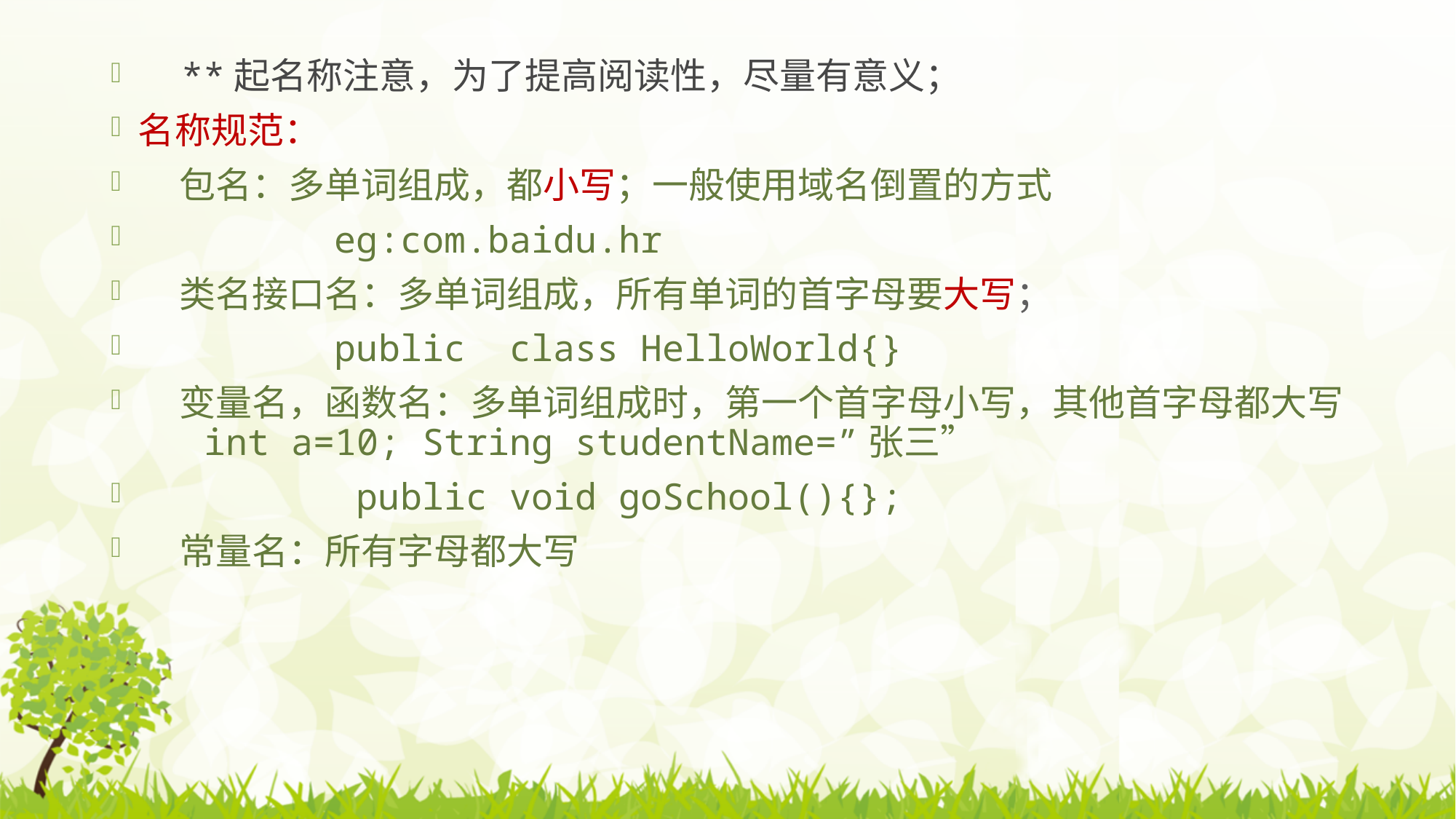

**起名称注意，为了提高阅读性，尽量有意义；
名称规范：
    包名：多单词组成，都小写；一般使用域名倒置的方式
         eg:com.baidu.hr
    类名接口名：多单词组成，所有单词的首字母要大写；
         public  class HelloWorld{}
    变量名，函数名：多单词组成时，第一个首字母小写，其他首字母都大写        int a=10; String studentName=”张三”
          public void goSchool(){};
    常量名：所有字母都大写